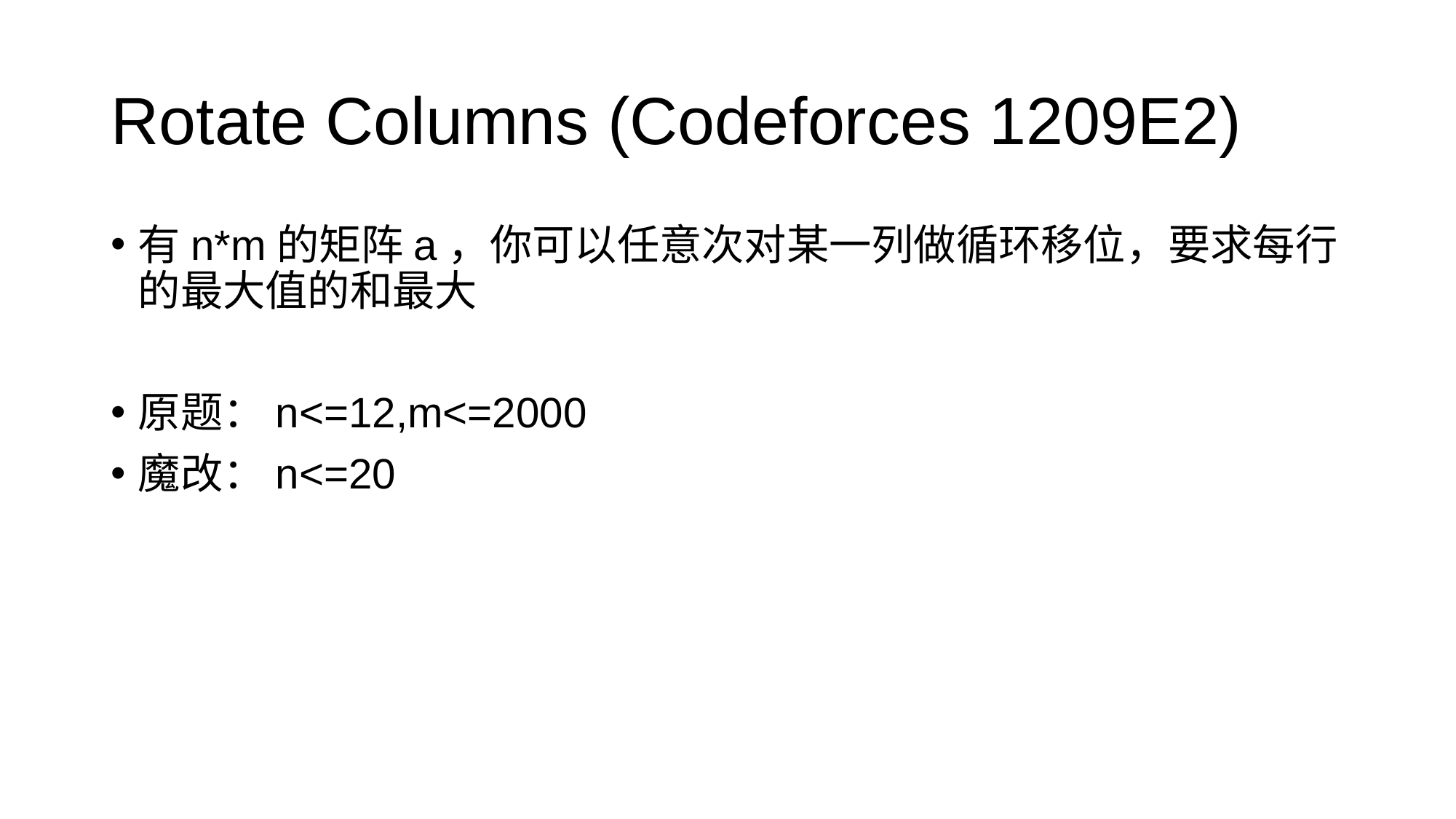

# Rotate Columns (Codeforces 1209E2)
有n*m的矩阵a，你可以任意次对某一列做循环移位，要求每行的最大值的和最大

原题：n<=12,m<=2000
魔改：n<=20